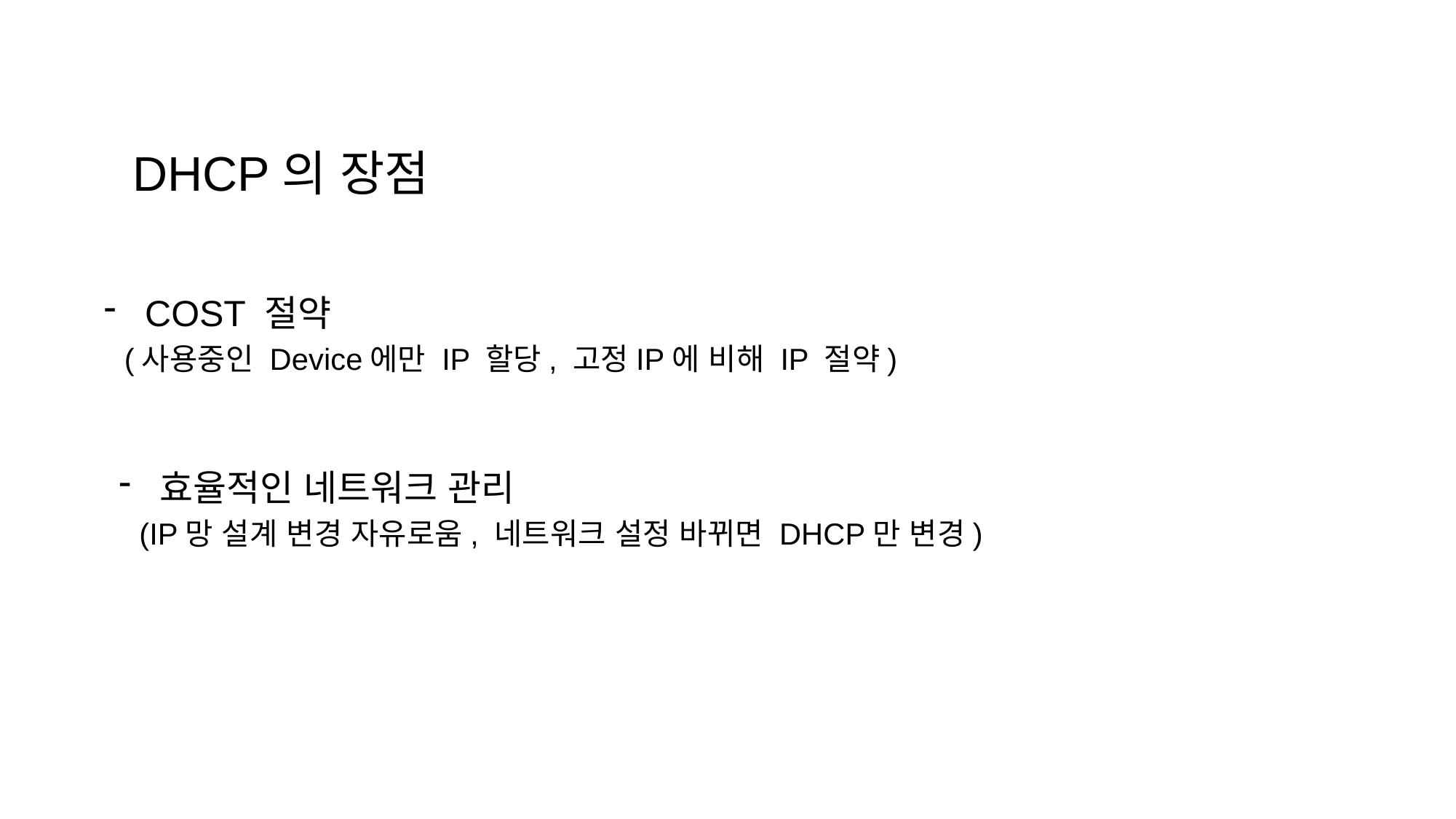

DHCP의 장점
COST 절약
  (사용중인 Device에만 IP 할당, 고정IP에 비해 IP 절약)
효율적인 네트워크 관리
  (IP망 설계 변경 자유로움, 네트워크 설정 바뀌면 DHCP만 변경)